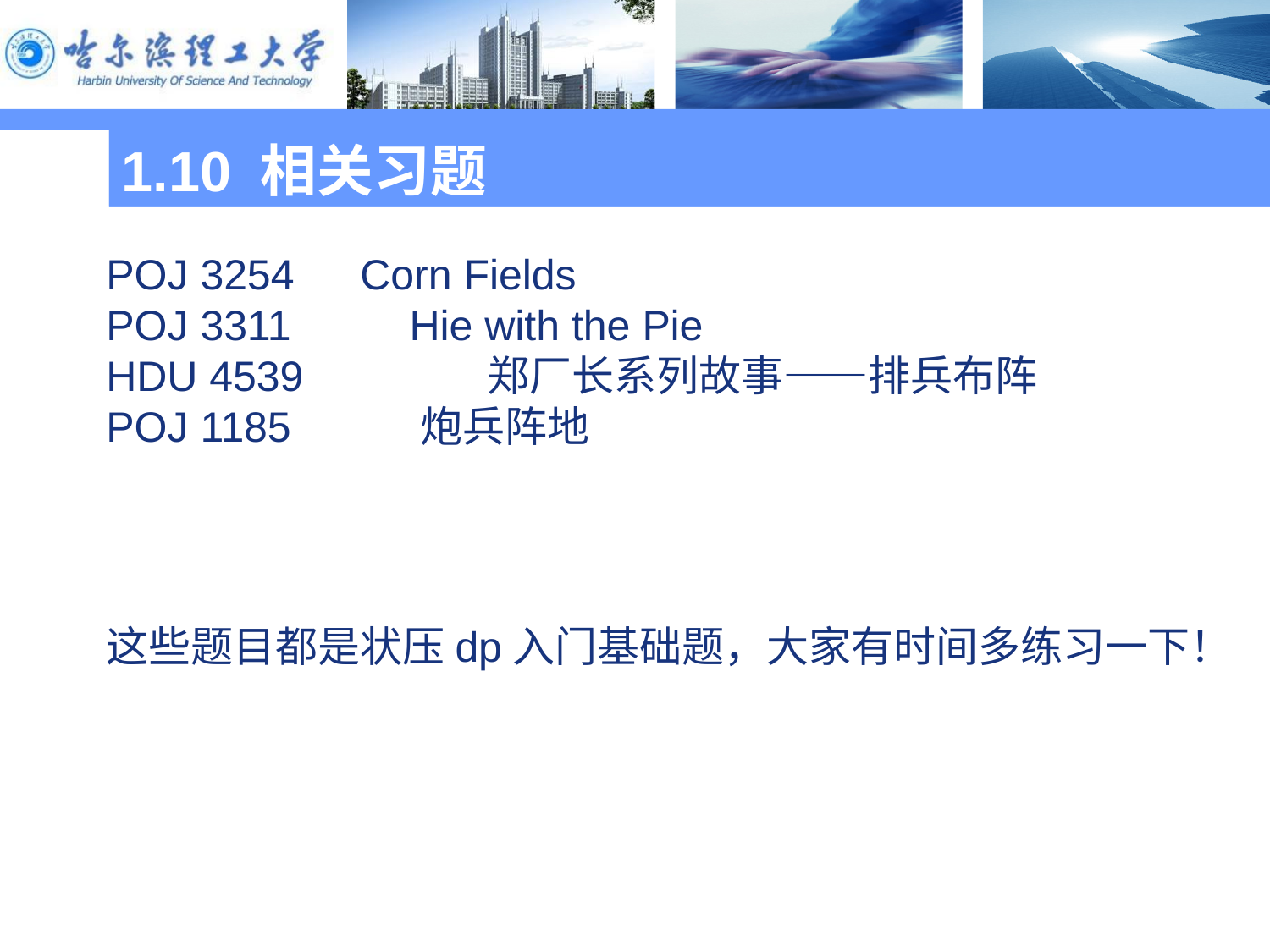

1.10 相关习题
POJ 3254 	Corn Fields      
POJ 3311          Hie with the Pie      
HDU 4539      	郑厂长系列故事――排兵布阵      
POJ 1185          炮兵阵地
这些题目都是状压dp入门基础题，大家有时间多练习一下！